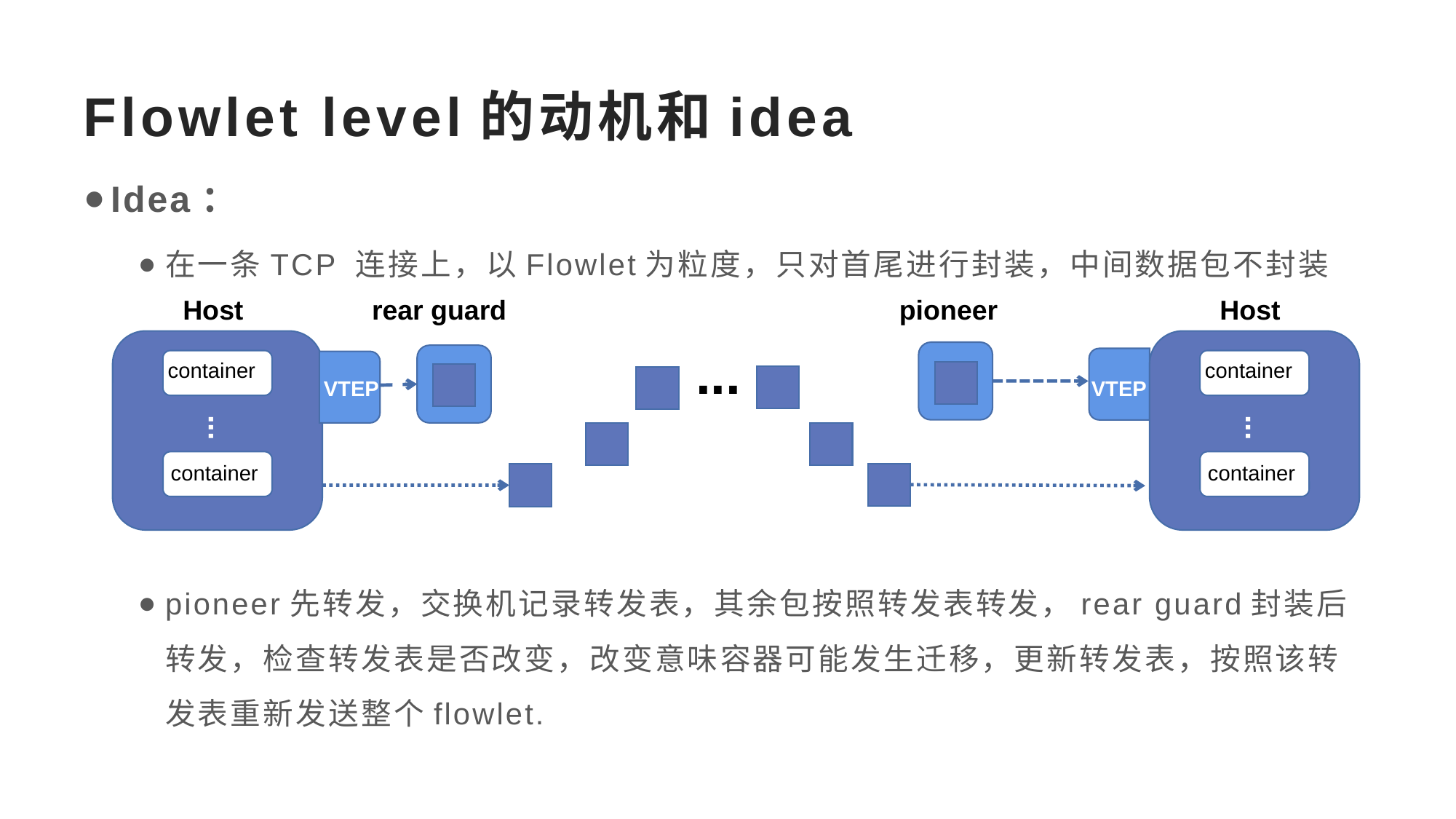

# Flowlet level的动机和idea
Idea：
在一条TCP 连接上，以Flowlet为粒度，只对首尾进行封装，中间数据包不封装

pioneer先转发，交换机记录转发表，其余包按照转发表转发，rear guard封装后转发，检查转发表是否改变，改变意味容器可能发生迁移，更新转发表，按照该转发表重新发送整个flowlet.

Host
rear guard
pioneer
Host

...

container
container

VTEP
VTEP
...
...

container
container